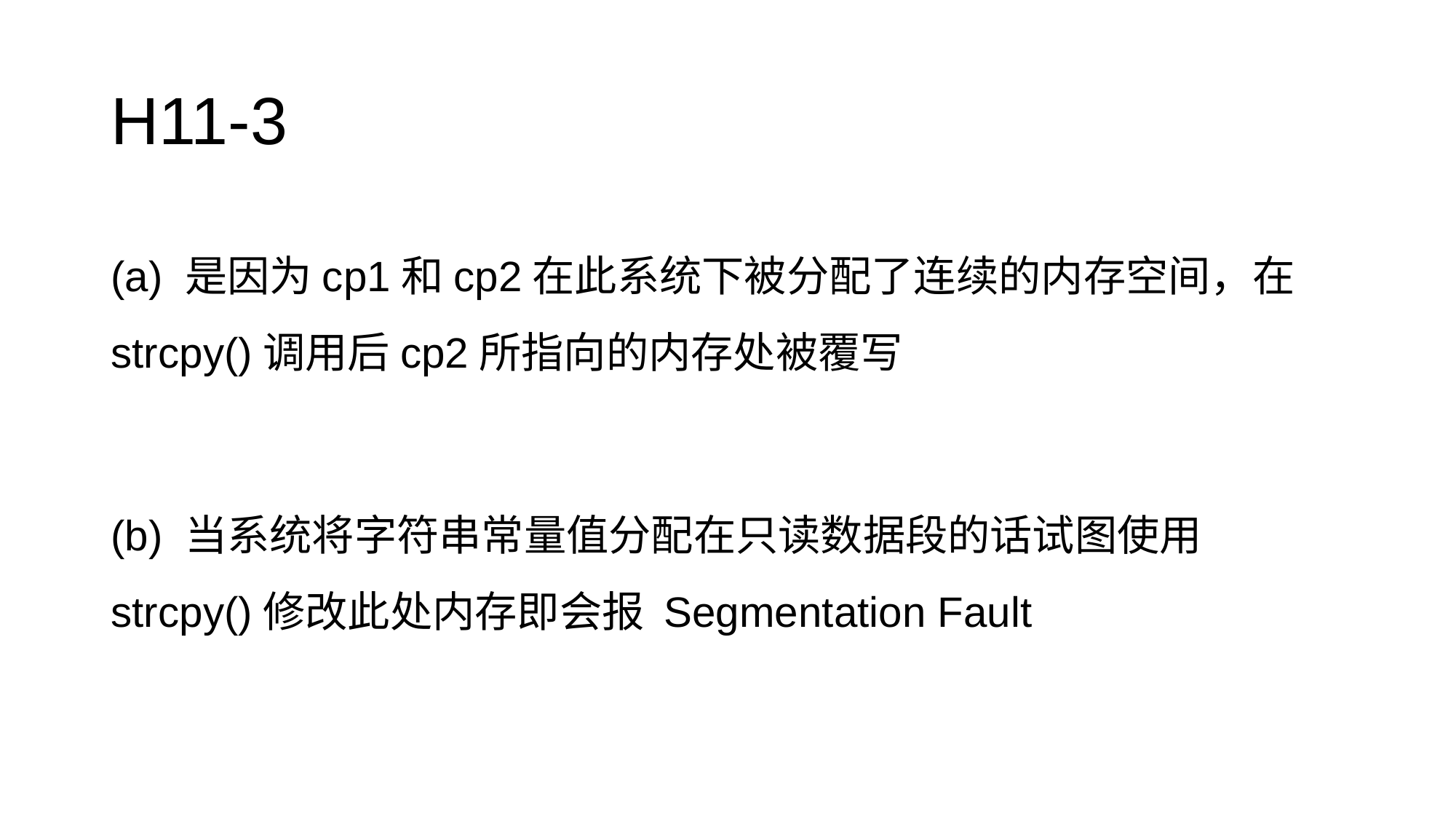

# H11-3
(a) 是因为cp1和cp2在此系统下被分配了连续的内存空间，在strcpy()调用后cp2所指向的内存处被覆写

(b) 当系统将字符串常量值分配在只读数据段的话试图使用strcpy()修改此处内存即会报 Segmentation Fault